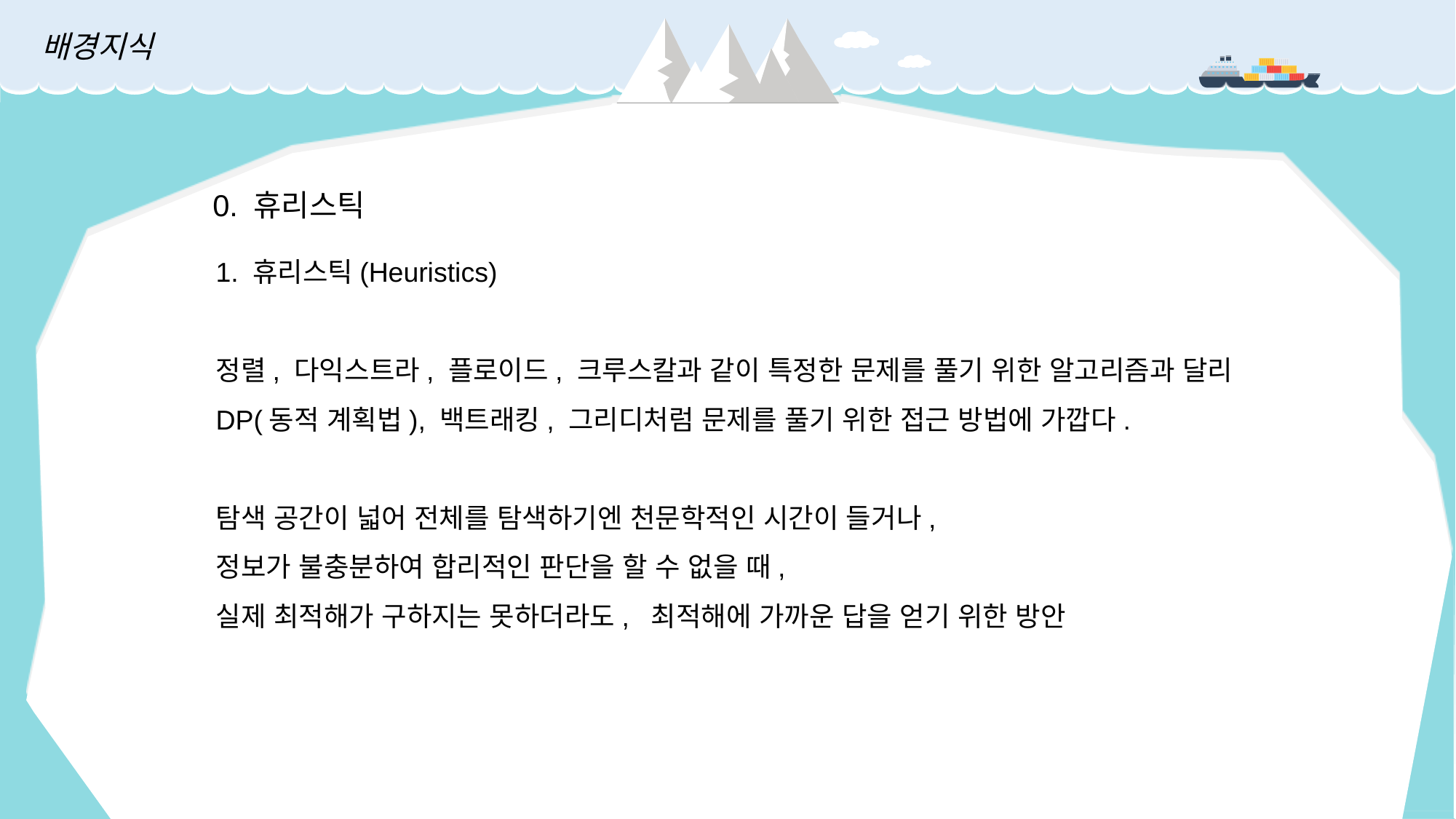

배경지식

0. 휴리스틱

1. 휴리스틱(Heuristics)

정렬, 다익스트라, 플로이드, 크루스칼과 같이 특정한 문제를 풀기 위한 알고리즘과 달리
DP(동적 계획법), 백트래킹, 그리디처럼 문제를 풀기 위한 접근 방법에 가깝다.

탐색 공간이 넓어 전체를 탐색하기엔 천문학적인 시간이 들거나,
정보가 불충분하여 합리적인 판단을 할 수 없을 때,
실제 최적해가 구하지는 못하더라도,  최적해에 가까운 답을 얻기 위한 방안